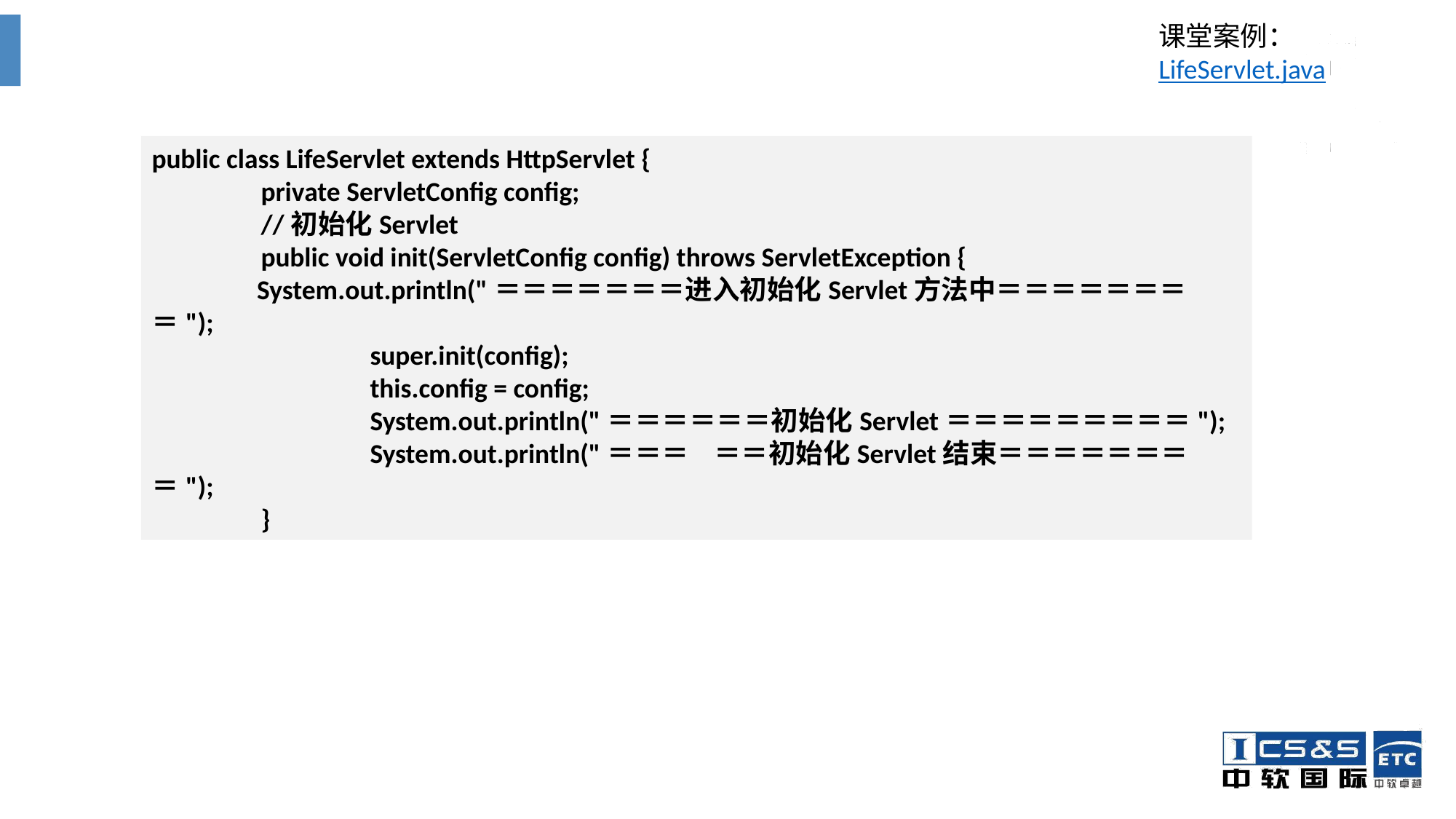

课堂案例：LifeServlet.java

public class LifeServlet extends HttpServlet {
	private ServletConfig config;
	//初始化Servlet
	public void init(ServletConfig config) throws ServletException {
                 System.out.println("＝＝＝＝＝＝＝进入初始化Servlet方法中＝＝＝＝＝＝＝＝");
		super.init(config);
		this.config = config;
		System.out.println("＝＝＝＝＝＝初始化Servlet＝＝＝＝＝＝＝＝＝");
		System.out.println("＝＝＝    ＝＝初始化Servlet结束＝＝＝＝＝＝＝＝");
	}